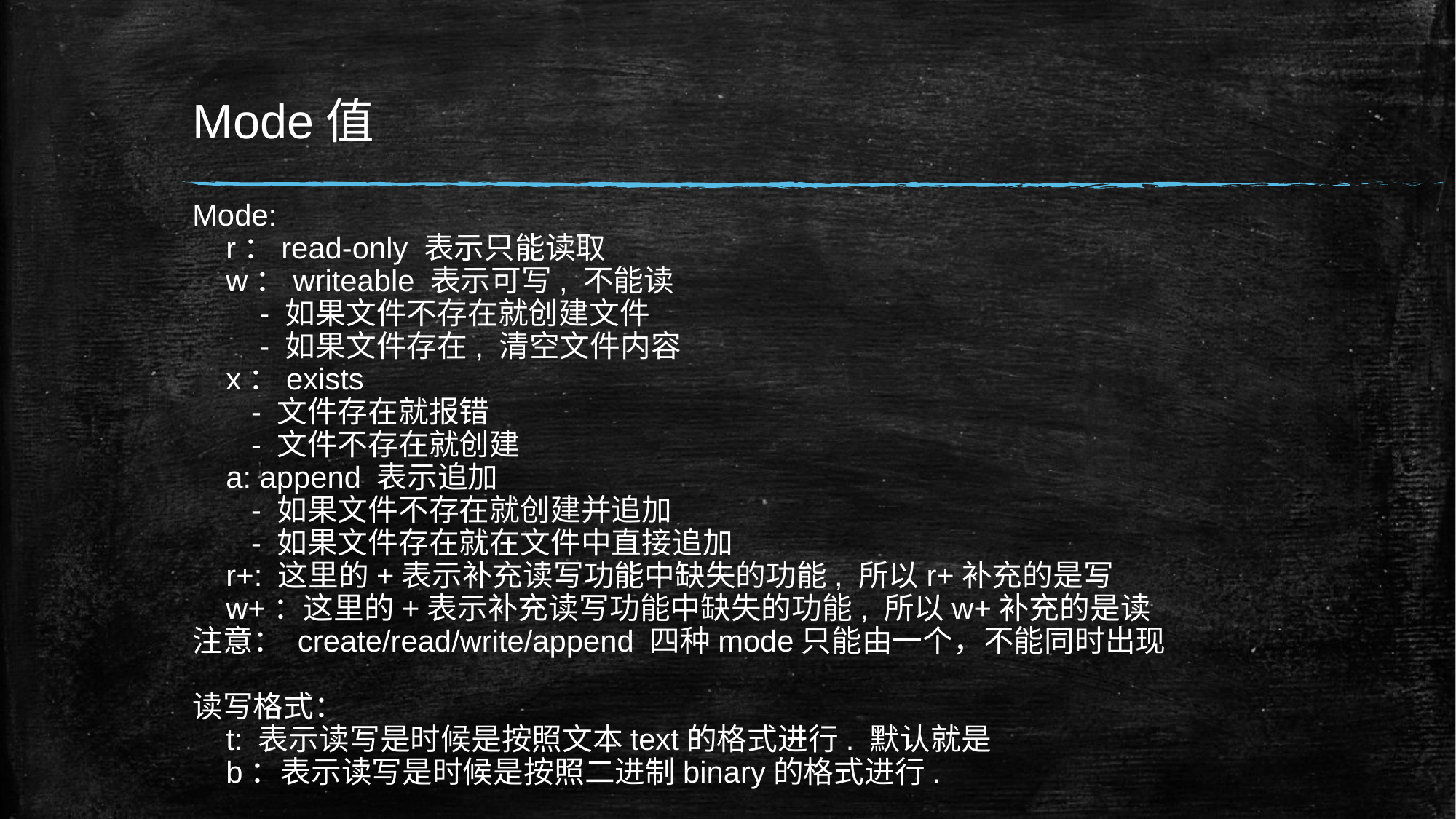

# Mode值
Mode:
    r：read-only 表示只能读取
    w：writeable 表示可写, 不能读
        - 如果文件不存在就创建文件
        - 如果文件存在, 清空文件内容
    x：exists
       - 文件存在就报错
       - 文件不存在就创建
    a: append 表示追加
       - 如果文件不存在就创建并追加
       - 如果文件存在就在文件中直接追加
    r+: 这里的+表示补充读写功能中缺失的功能, 所以r+补充的是写
    w+：这里的+表示补充读写功能中缺失的功能, 所以w+补充的是读
注意： create/read/write/append 四种mode只能由一个，不能同时出现

读写格式：
    t: 表示读写是时候是按照文本text的格式进行. 默认就是
    b：表示读写是时候是按照二进制binary的格式进行.